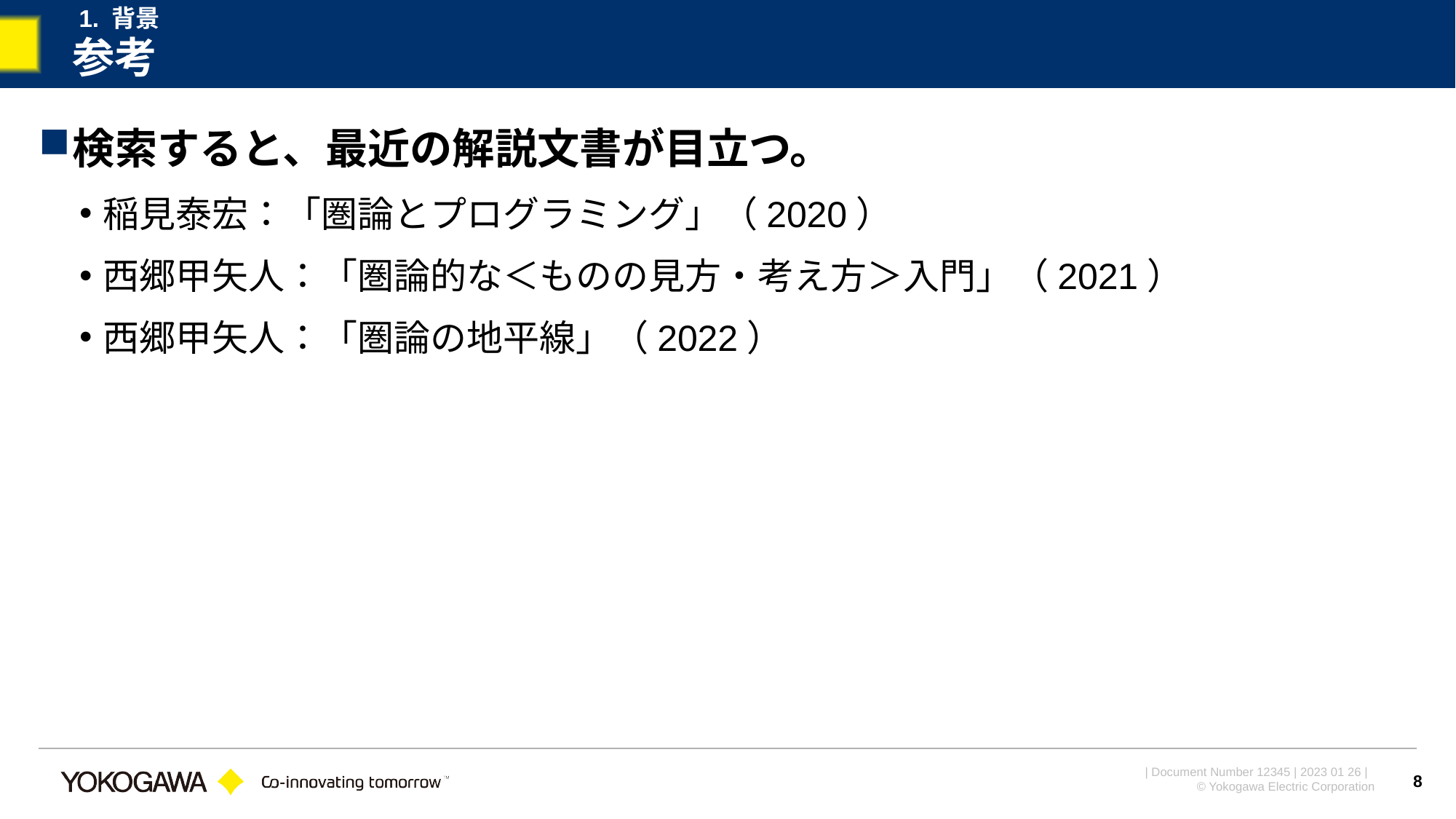

1. 背景
# 参考
検索すると、最近の解説文書が目立つ。
稲見泰宏：「圏論とプログラミング」（2020）
西郷甲矢人：「圏論的な＜ものの見方・考え方＞入門」（2021）
西郷甲矢人：「圏論の地平線」（2022）
8